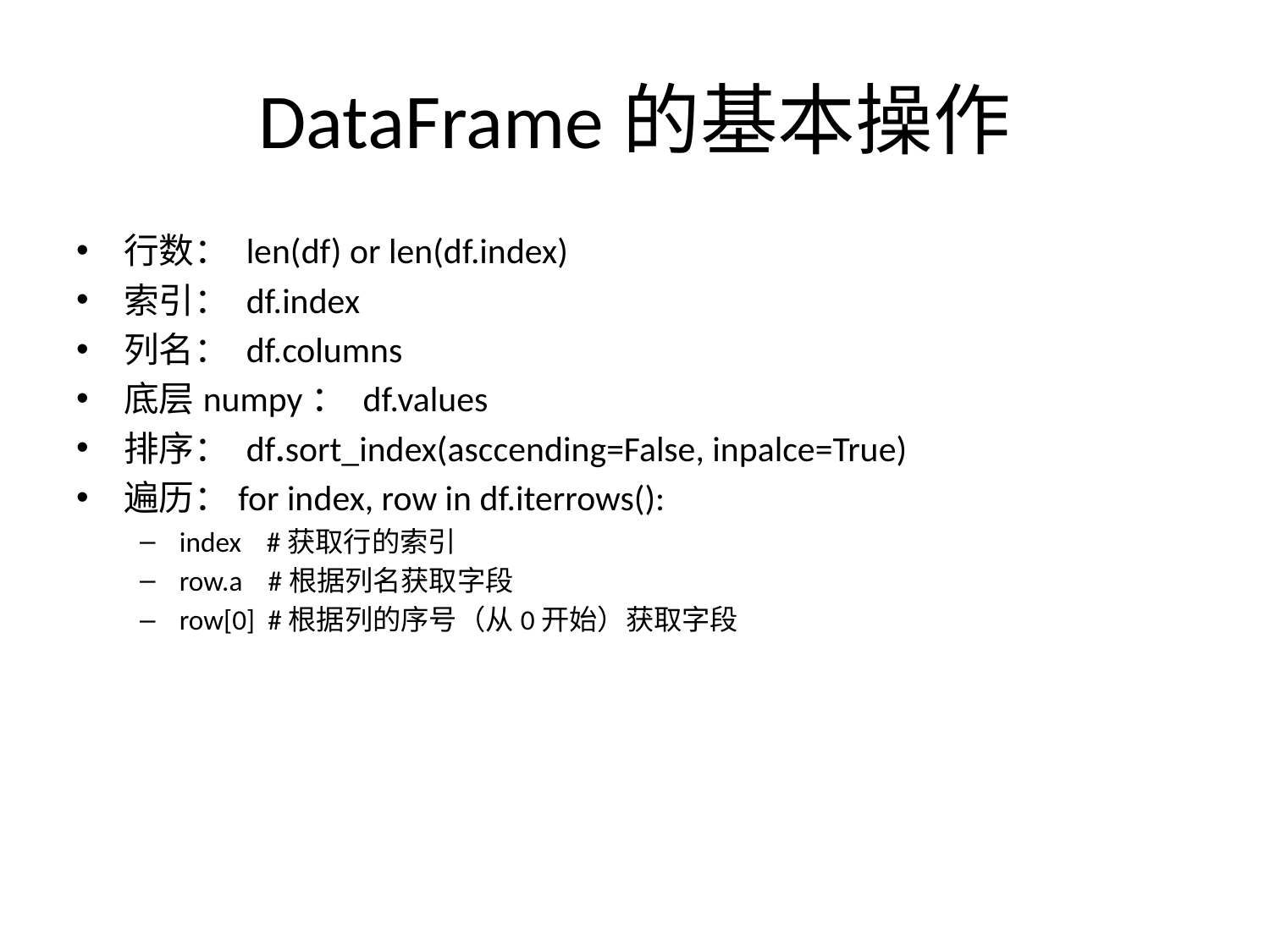

# DataFrame的基本操作
行数： len(df) or len(df.index)
索引： df.index
列名： df.columns
底层numpy： df.values
排序： df.sort_index(asccending=False, inpalce=True)
遍历：for index, row in df.iterrows():
index    #获取行的索引
row.a    #根据列名获取字段
row[0]  #根据列的序号（从0开始）获取字段